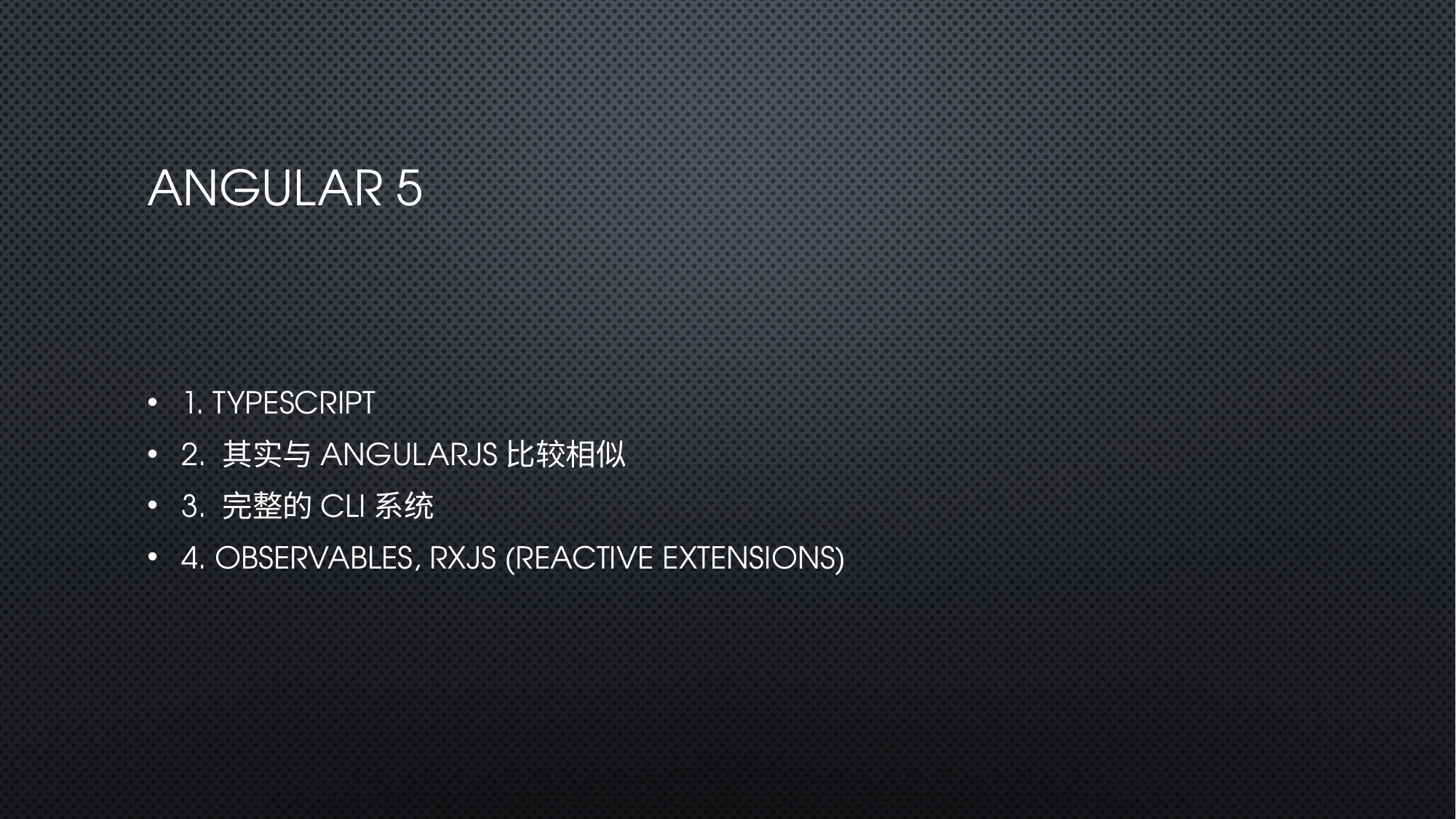

# Angular 5
1. Typescript
2. 其实与AngularJS比较相似
3. 完整的Cli系统
4. observables, RxJS (Reactive Extensions)